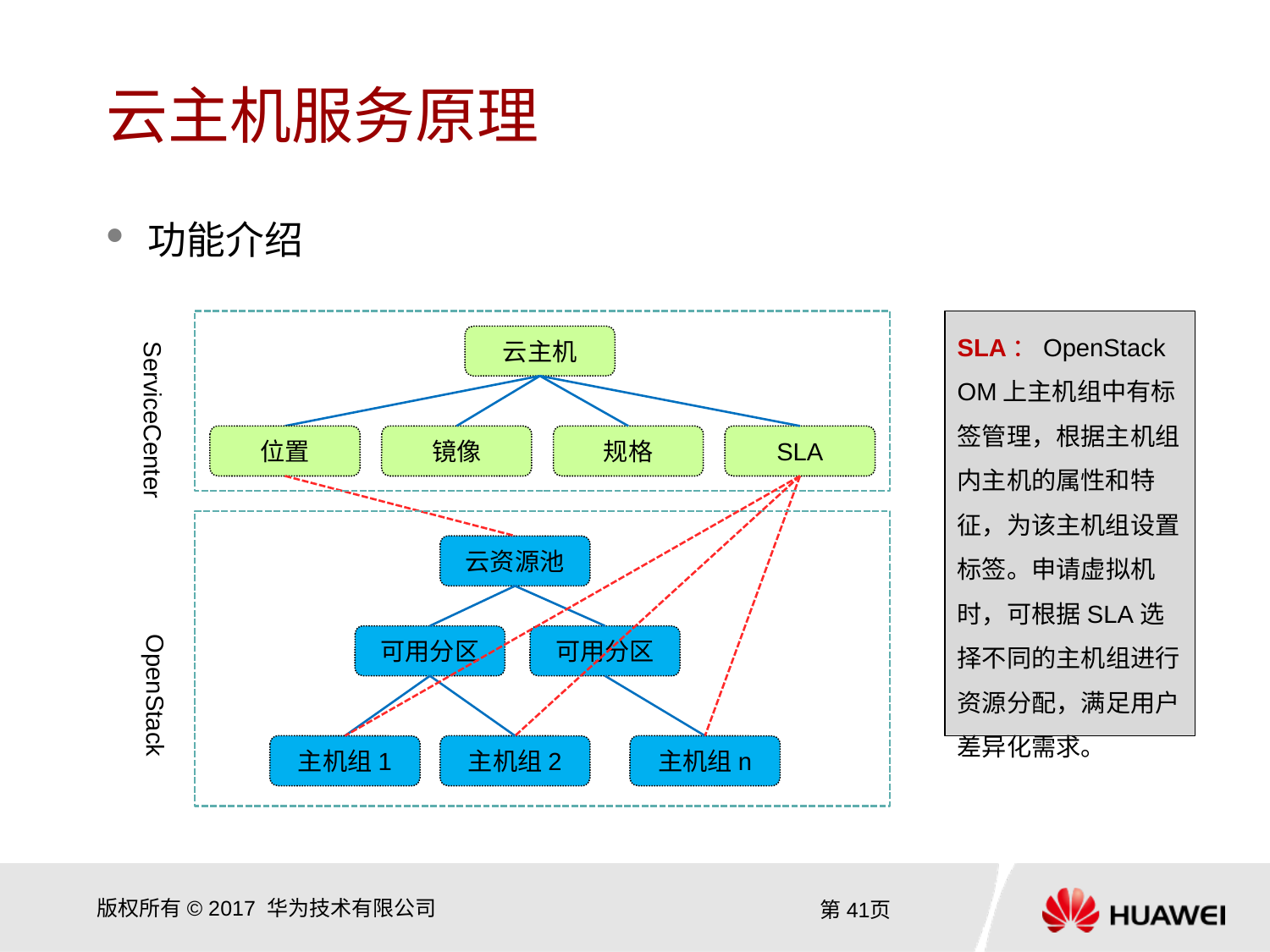

# 云主机服务原理
功能介绍
ServiceCenter

SLA：OpenStack OM上主机组中有标签管理，根据主机组内主机的属性和特征，为该主机组设置标签。申请虚拟机时，可根据SLA选择不同的主机组进行资源分配，满足用户差异化需求。
云主机
位置
镜像
规格
SLA

云资源池
OpenStack
可用分区
可用分区
主机组1
主机组2
主机组n